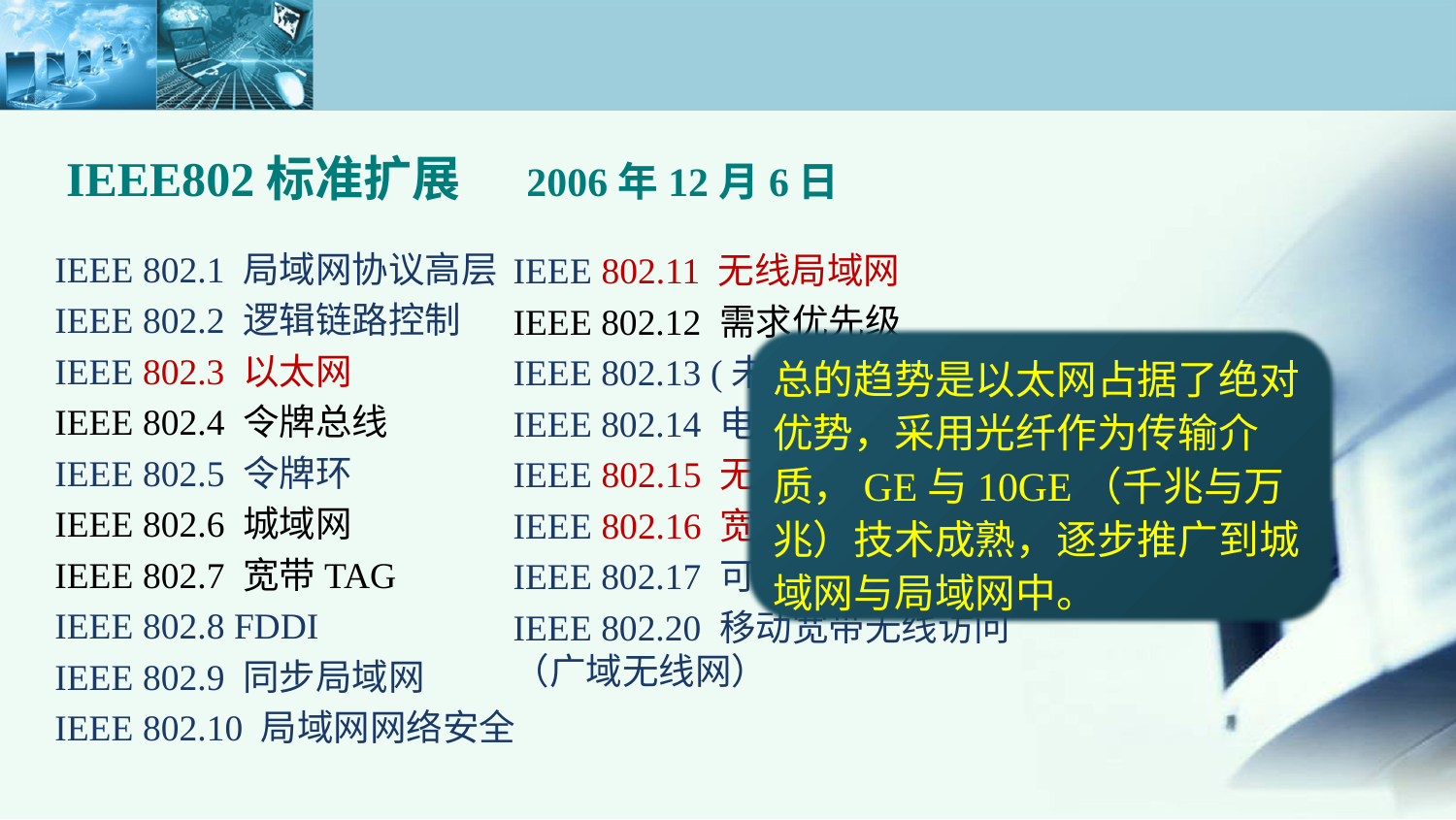

IEEE802标准扩展     2006年12月6日
IEEE 802.1 局域网协议高层
IEEE 802.2 逻辑链路控制
IEEE 802.3 以太网
IEEE 802.4 令牌总线
IEEE 802.5 令牌环
IEEE 802.6 城域网
IEEE 802.7 宽带TAG
IEEE 802.8 FDDI
IEEE 802.9 同步局域网
IEEE 802.10 局域网网络安全
IEEE 802.11 无线局域网
IEEE 802.12 需求优先级
IEEE 802.13 (未使用)
IEEE 802.14 电缆调制解调器
IEEE 802.15 无线个人网
IEEE 802.16 宽带无线城域网
IEEE 802.17 可靠个人接入技术
IEEE 802.20 移动宽带无线访问（广域无线网）
总的趋势是以太网占据了绝对优势，采用光纤作为传输介质，GE与10GE（千兆与万兆）技术成熟，逐步推广到城域网与局域网中。